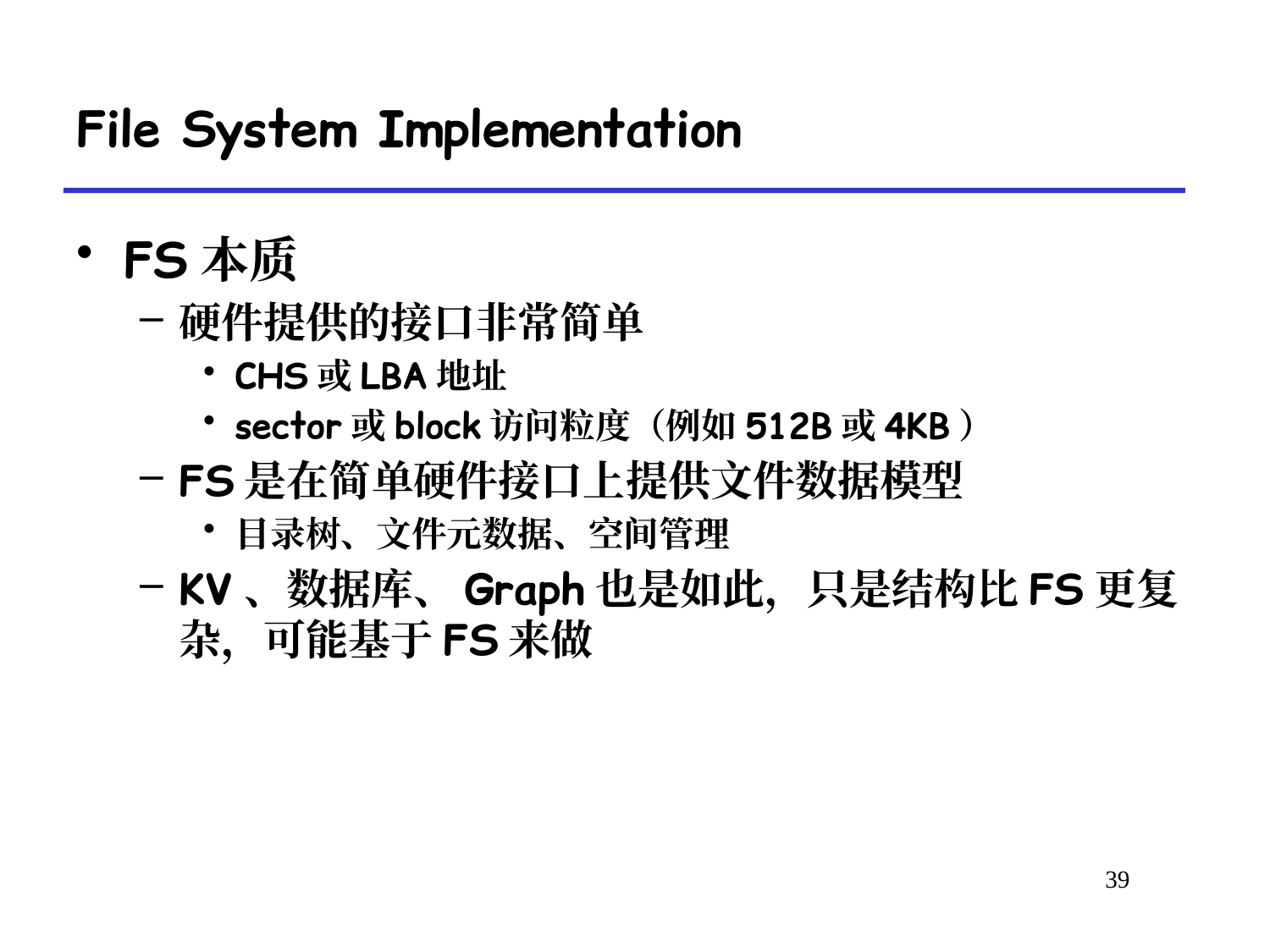

# File System Implementation
FS本质
硬件提供的接口非常简单
CHS或LBA地址
sector或block访问粒度（例如512B或4KB）
FS是在简单硬件接口上提供文件数据模型
目录树、文件元数据、空间管理
KV、数据库、Graph也是如此，只是结构比FS更复杂，可能基于FS来做
39